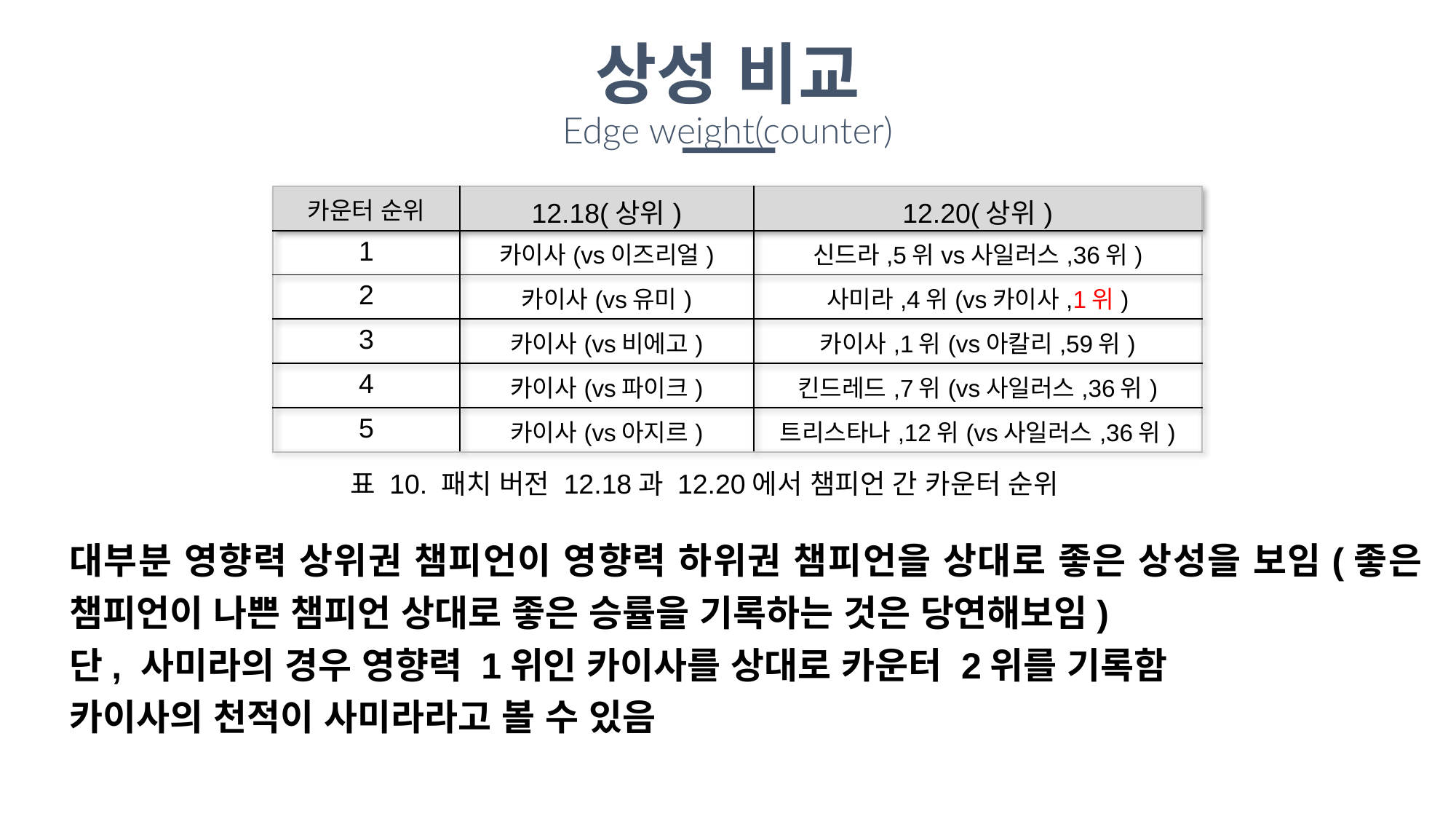

상성 비교

Edge weight(counter)

| 카운터 순위 | 12.18(상위) | 12.20(상위) |
| --- | --- | --- |
| 1 | 카이사(vs이즈리얼) | 신드라,5위vs사일러스,36위) |
| 2 | 카이사(vs유미) | 사미라,4위(vs카이사,1위) |
| 3 | 카이사(vs비에고) | 카이사,1위(vs아칼리,59위) |
| 4 | 카이사(vs파이크) | 킨드레드,7위(vs사일러스,36위) |
| 5 | 카이사(vs아지르) | 트리스타나,12위(vs사일러스,36위) |
표 10. 패치 버전 12.18과 12.20에서 챔피언 간 카운터 순위
대부분 영향력 상위권 챔피언이 영향력 하위권 챔피언을 상대로 좋은 상성을 보임(좋은 챔피언이 나쁜 챔피언 상대로 좋은 승률을 기록하는 것은 당연해보임)
단, 사미라의 경우 영향력 1위인 카이사를 상대로 카운터 2위를 기록함
카이사의 천적이 사미라라고 볼 수 있음